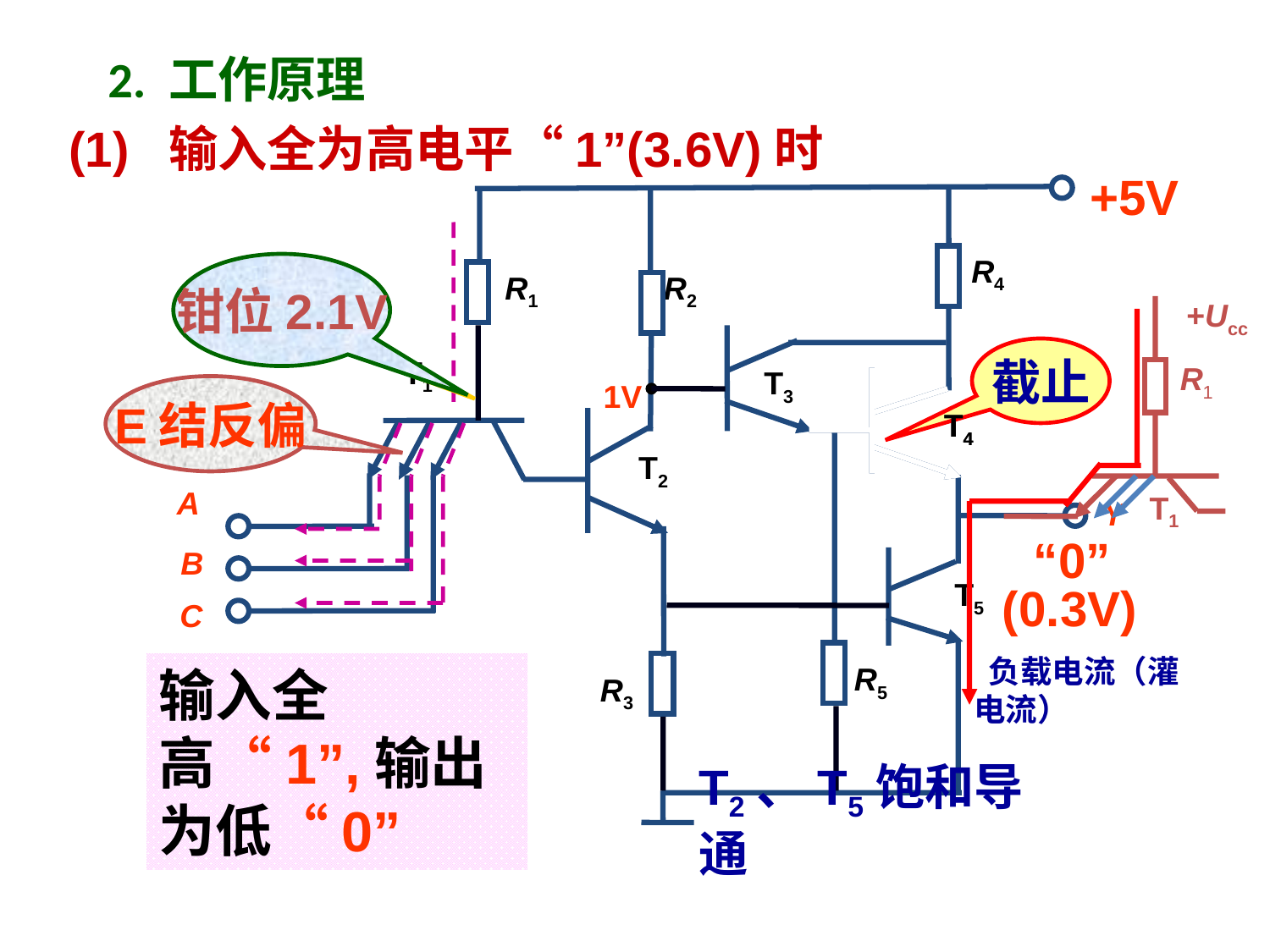

2. 工作原理
(1)  输入全为高电平“1”(3.6V)时
+5V

R4

R1
R2

    T1
  T3

  T4

T2

A
Y

B

  T5
C

R5
R3

钳位2.1V
4.3V
+Ucc

R1

T1

截止

  T4

1V
E结反偏

“0”
(0.3V)

 负载电流（灌电流）
输入全高“1”,输出为低“0”
T2、T5饱和导通